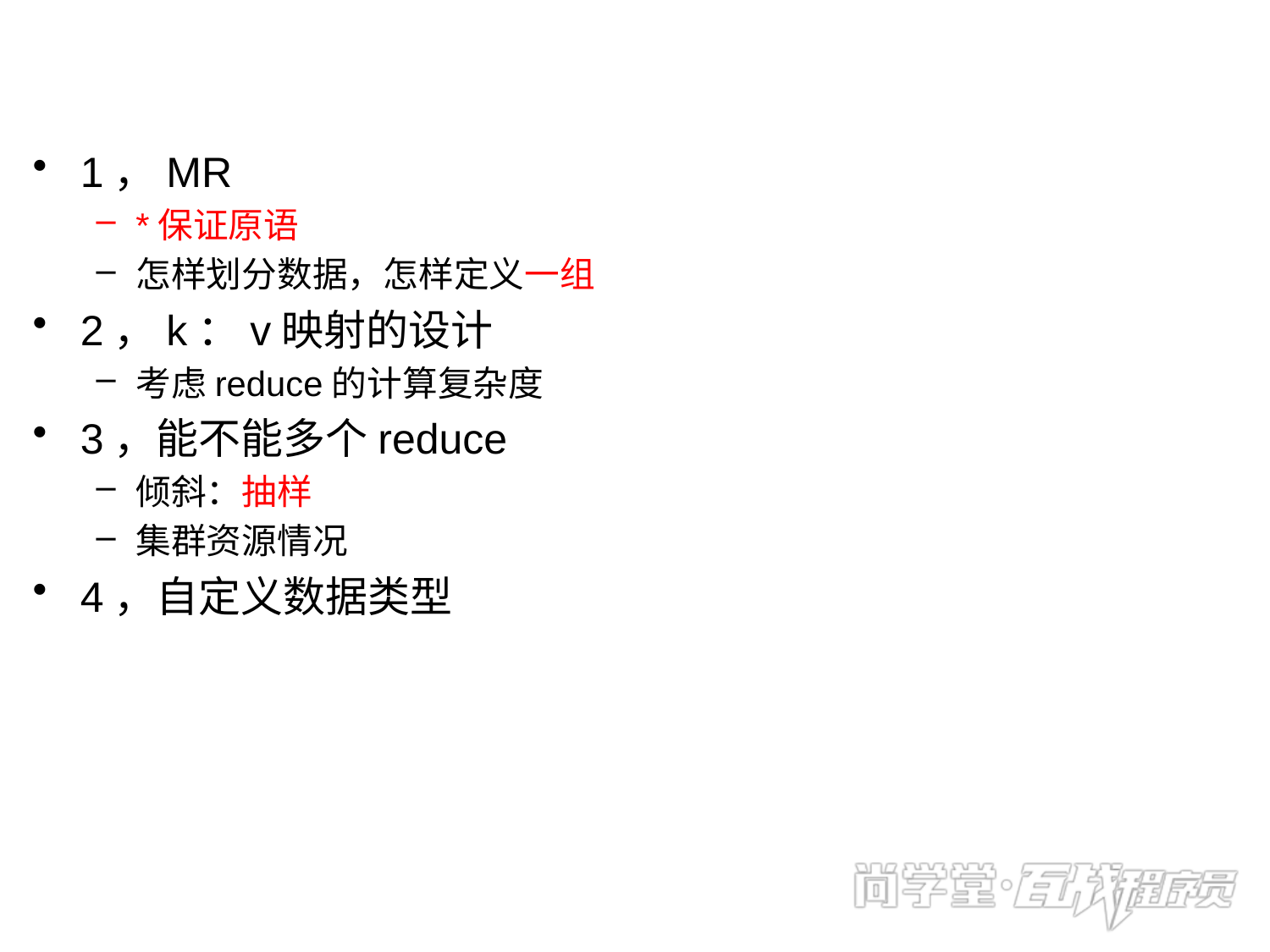

1，MR
*保证原语
怎样划分数据，怎样定义一组
2，k：v映射的设计
考虑reduce的计算复杂度
3，能不能多个reduce
倾斜：抽样
集群资源情况
4，自定义数据类型